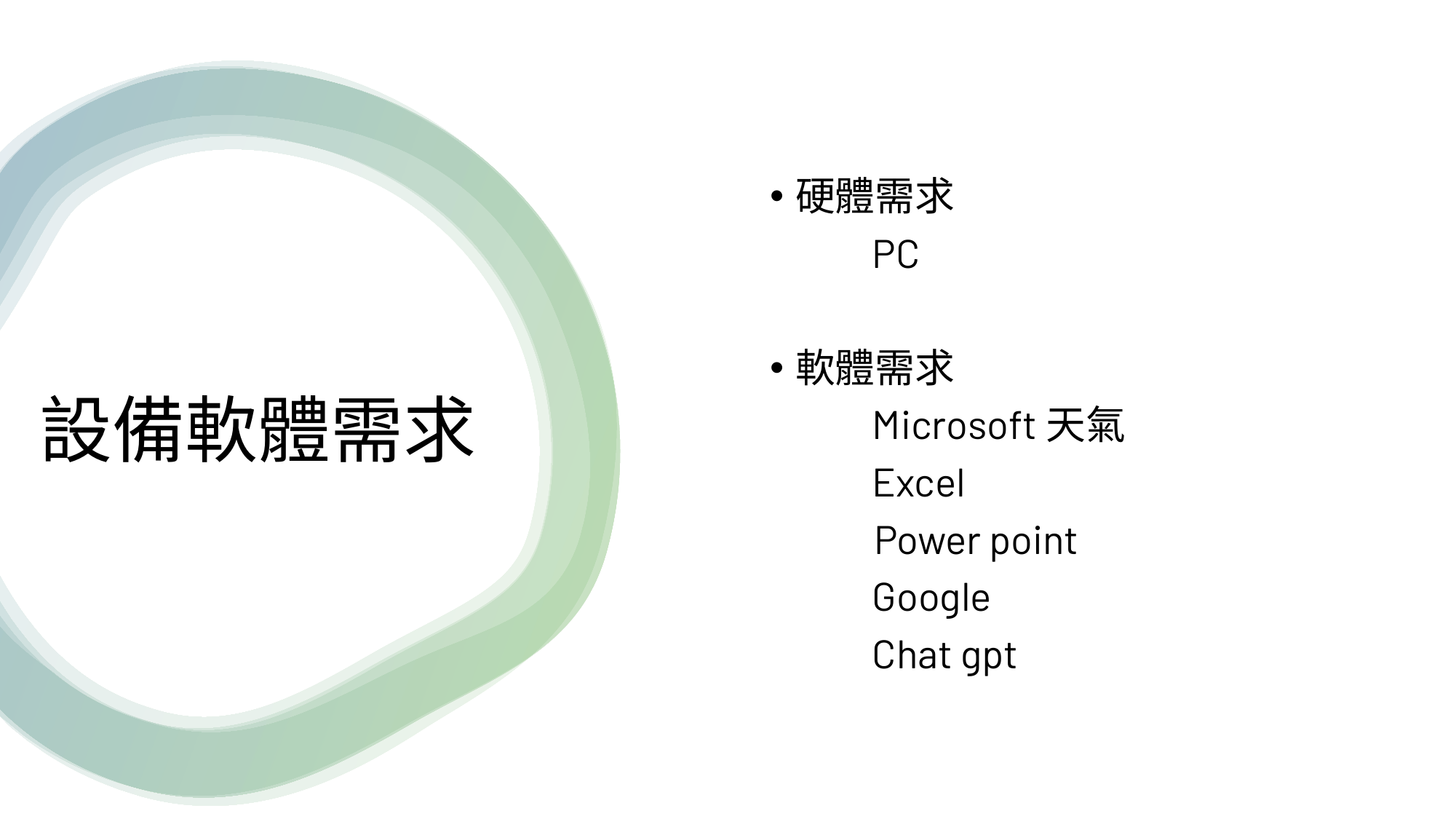

硬體需求
   	PC

軟體需求
	Microsoft天氣
	Excel
             Power point
	Google
	Chat gpt

# 設備軟體需求